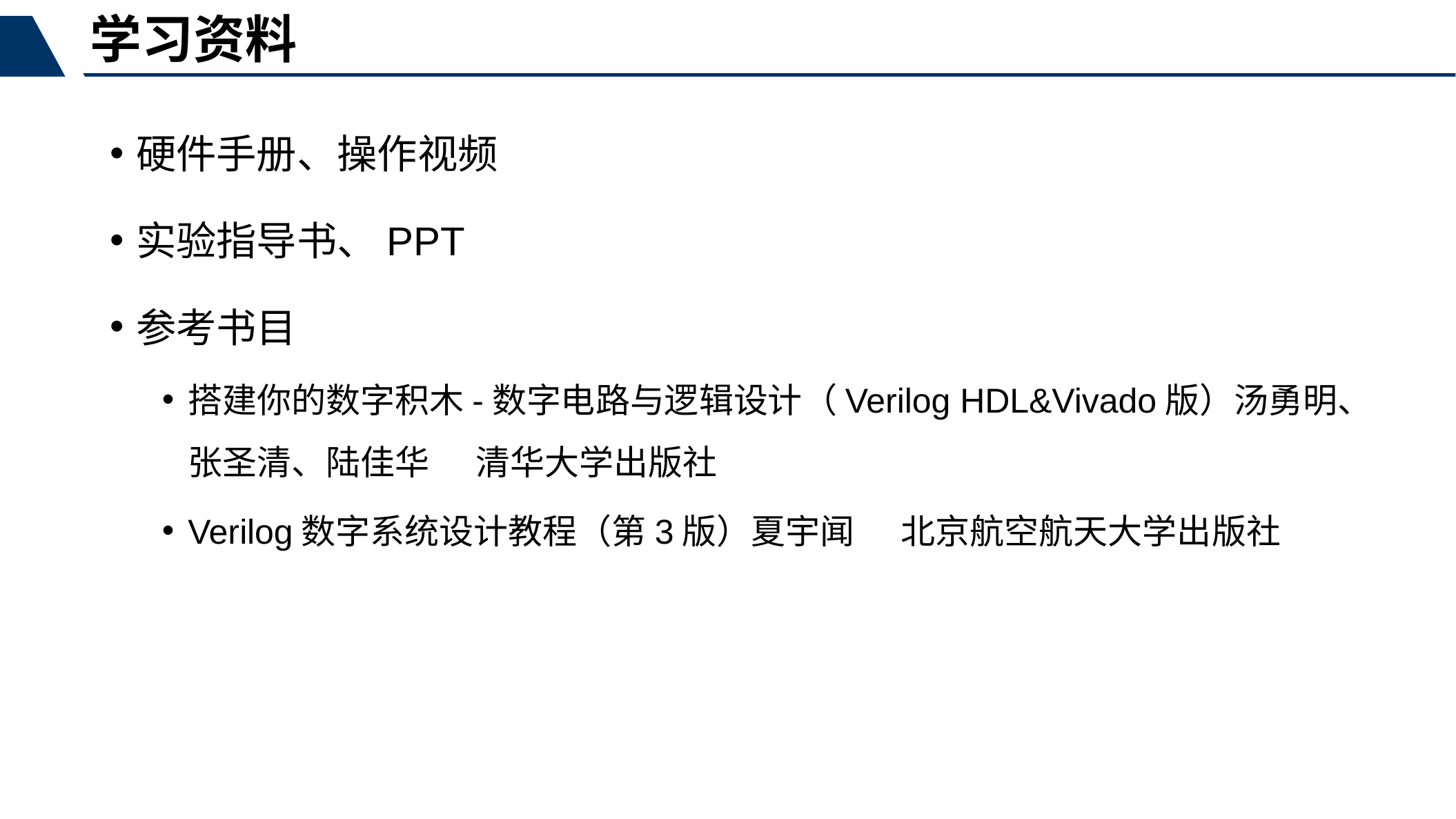

学习资料

硬件手册、操作视频
实验指导书、PPT
参考书目
搭建你的数字积木-数字电路与逻辑设计（Verilog HDL&Vivado版）汤勇明、张圣清、陆佳华      清华大学出版社
Verilog数字系统设计教程（第3版）夏宇闻      北京航空航天大学出版社